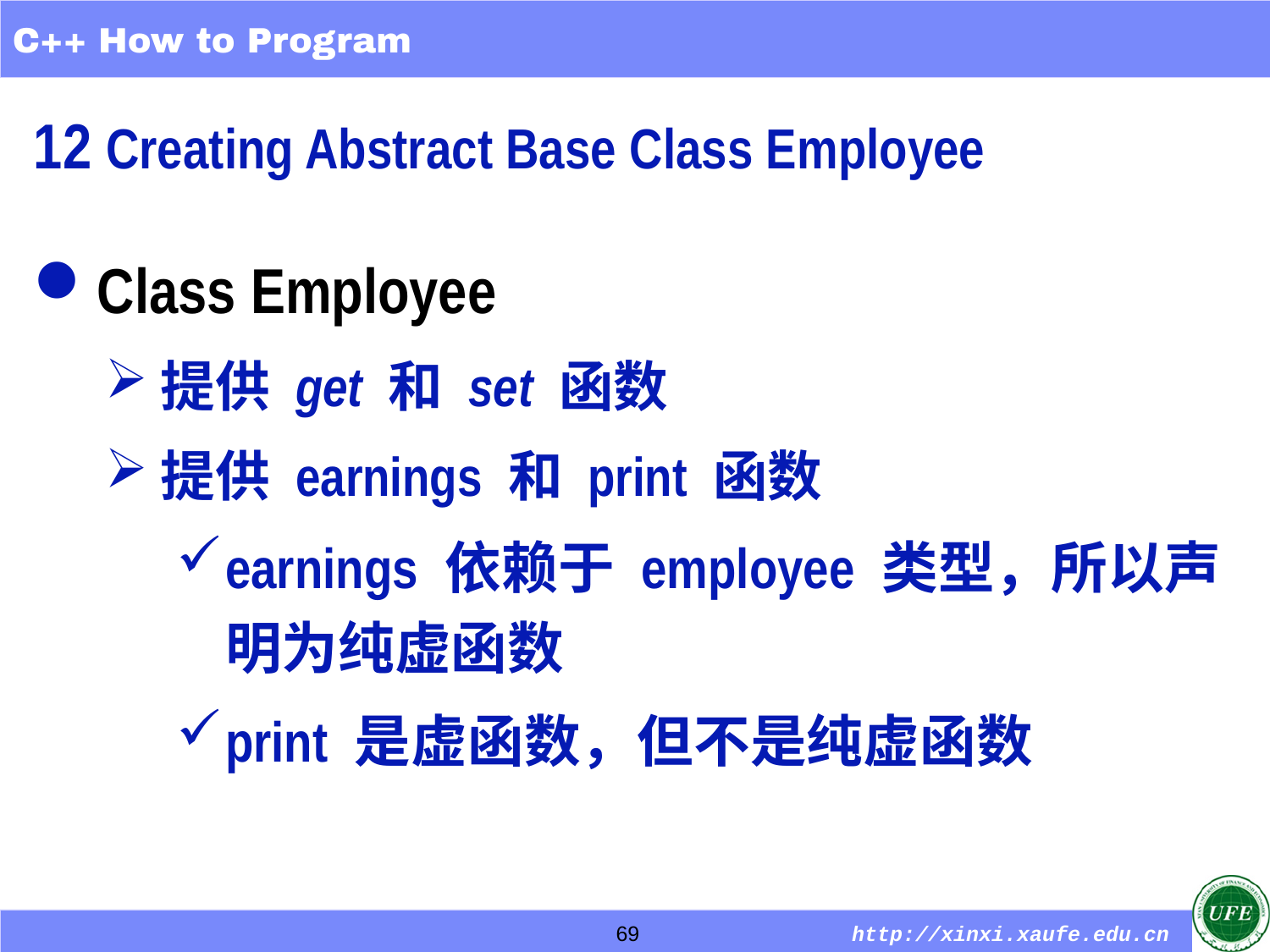

12 Creating Abstract Base Class Employee
Class Employee
提供 get 和 set 函数
提供 earnings 和 print 函数
earnings 依赖于 employee 类型，所以声明为纯虚函数
print 是虚函数，但不是纯虚函数
69